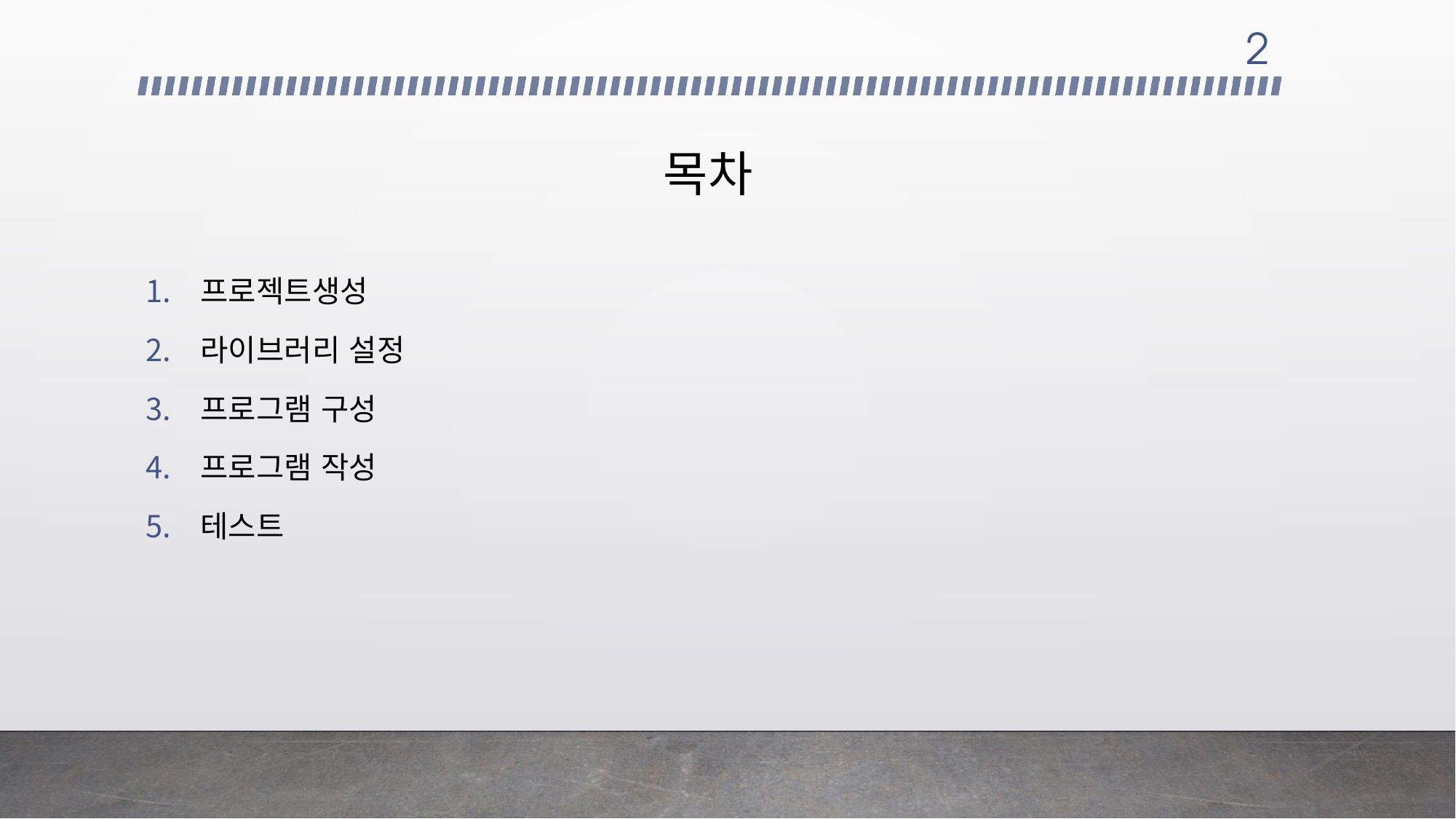

2
# 목차
프로젝트생성
라이브러리 설정
프로그램 구성
프로그램 작성
테스트